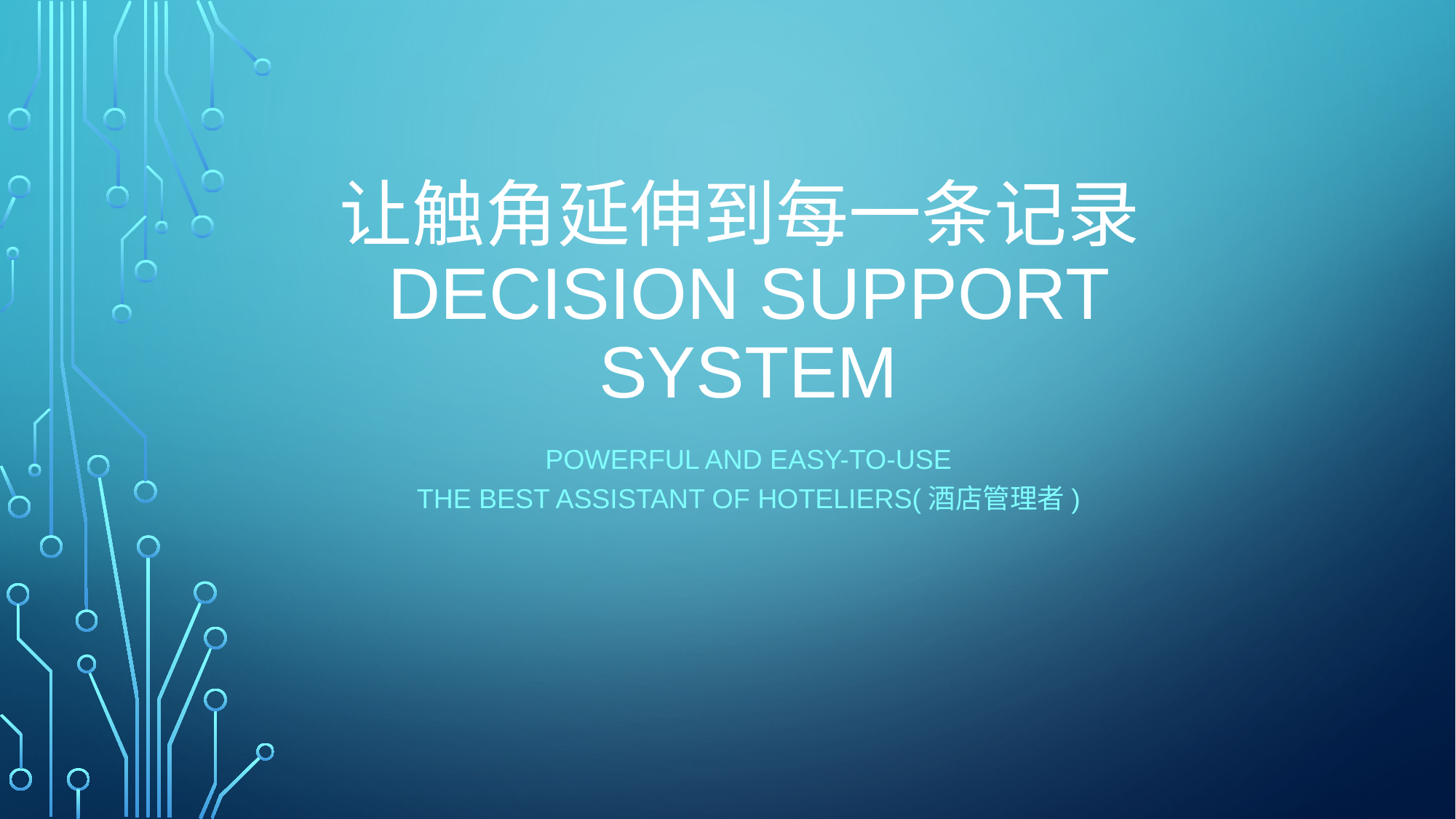

# 让触角延伸到每一条记录deCISION SUPPORT SYSTEM
Powerful and easy-to-use
The best assistant of hoteliers(酒店管理者)